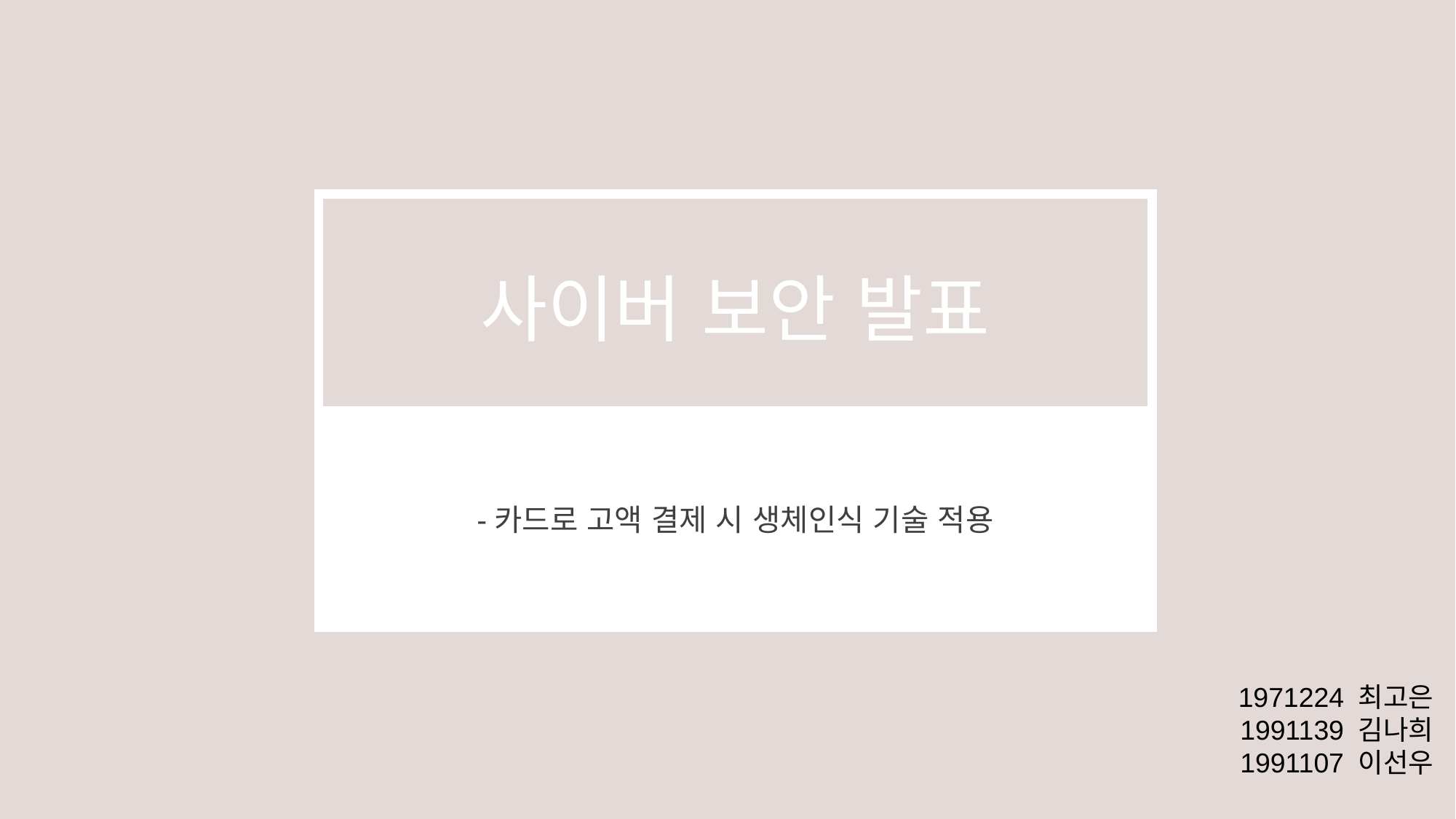

사이버 보안 발표
-카드로 고액 결제 시 생체인식 기술 적용
1971224 최고은
1991139 김나희
1991107 이선우